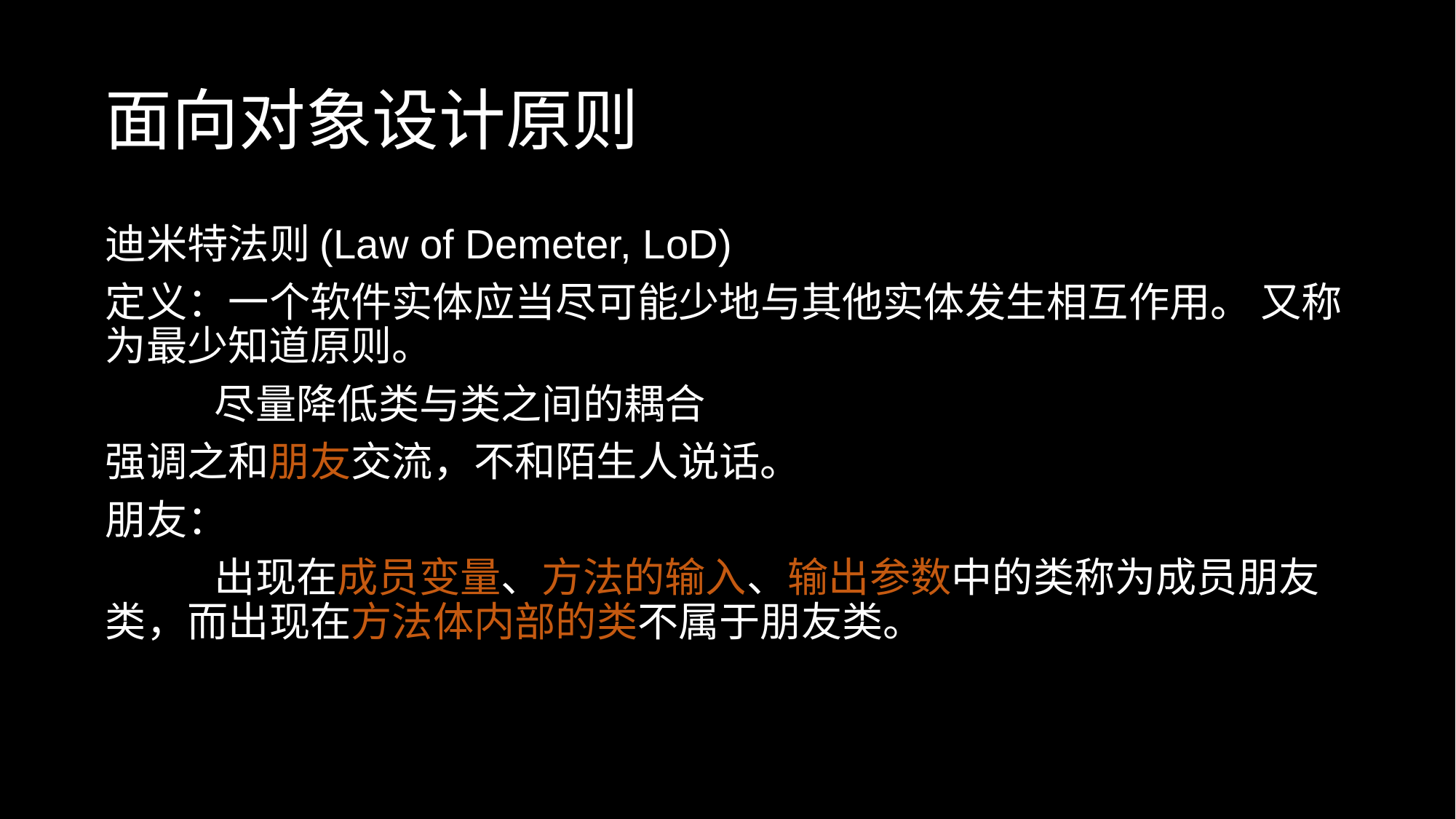

# 面向对象设计原则
迪米特法则(Law of Demeter, LoD)
定义：一个软件实体应当尽可能少地与其他实体发生相互作用。 又称为最少知道原则。
	尽量降低类与类之间的耦合
强调之和朋友交流，不和陌生人说话。
朋友：
	出现在成员变量、方法的输入、输出参数中的类称为成员朋友类，而出现在方法体内部的类不属于朋友类。